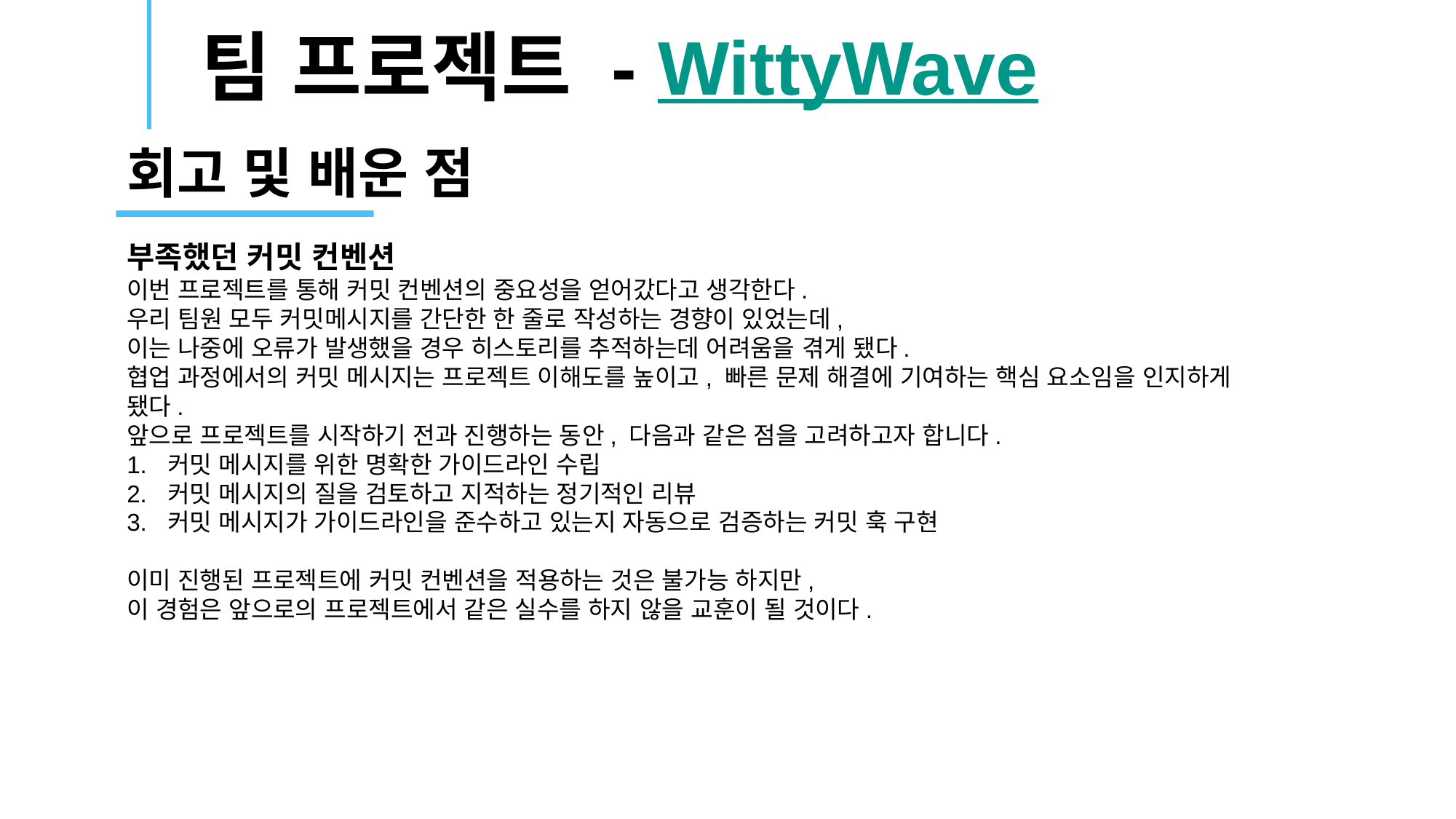

팀 프로젝트 - WittyWave
회고 및 배운 점

부족했던 커밋 컨벤션
이번 프로젝트를 통해 커밋 컨벤션의 중요성을 얻어갔다고 생각한다.
우리 팀원 모두 커밋메시지를 간단한 한 줄로 작성하는 경향이 있었는데,
이는 나중에 오류가 발생했을 경우 히스토리를 추적하는데 어려움을 겪게 됐다.
협업 과정에서의 커밋 메시지는 프로젝트 이해도를 높이고, 빠른 문제 해결에 기여하는 핵심 요소임을 인지하게 됐다.
앞으로 프로젝트를 시작하기 전과 진행하는 동안, 다음과 같은 점을 고려하고자 합니다.
커밋 메시지를 위한 명확한 가이드라인 수립
커밋 메시지의 질을 검토하고 지적하는 정기적인 리뷰
커밋 메시지가 가이드라인을 준수하고 있는지 자동으로 검증하는 커밋 훅 구현

이미 진행된 프로젝트에 커밋 컨벤션을 적용하는 것은 불가능 하지만,
이 경험은 앞으로의 프로젝트에서 같은 실수를 하지 않을 교훈이 될 것이다.